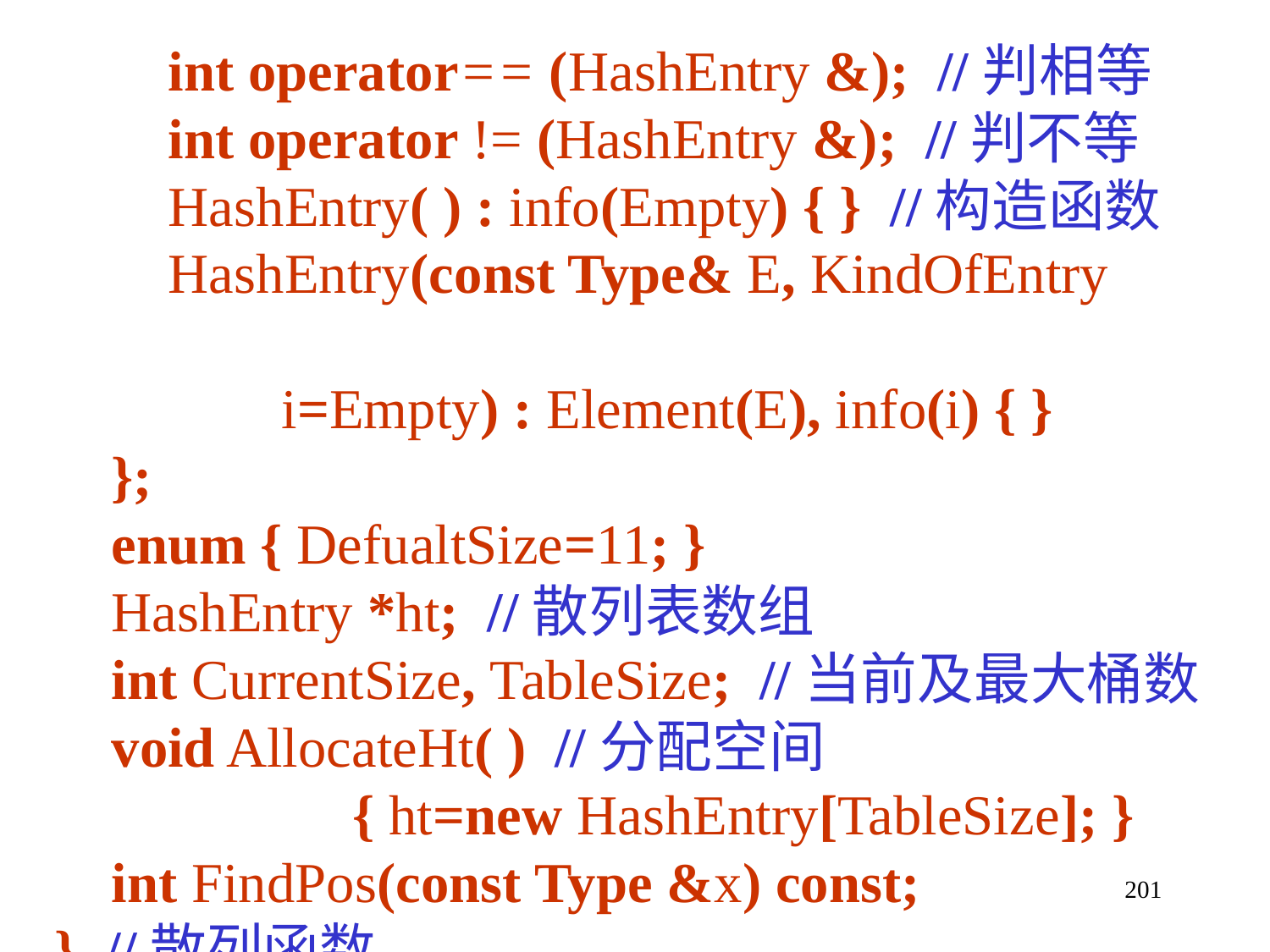

int operator== (HashEntry &);  //判相等
        int operator != (HashEntry &);  //判不等
        HashEntry( ) : info(Empty) { }  //构造函数
        HashEntry(const Type& E, KindOfEntry
                i=Empty) : Element(E), info(i) { }
    };
    enum { DefualtSize=11; }
    HashEntry *ht;  //散列表数组
    int CurrentSize, TableSize;  //当前及最大桶数
    void AllocateHt( )  //分配空间
                     { ht=new HashEntry[TableSize]; }
    int FindPos(const Type &x) const;
}  //散列函数
201